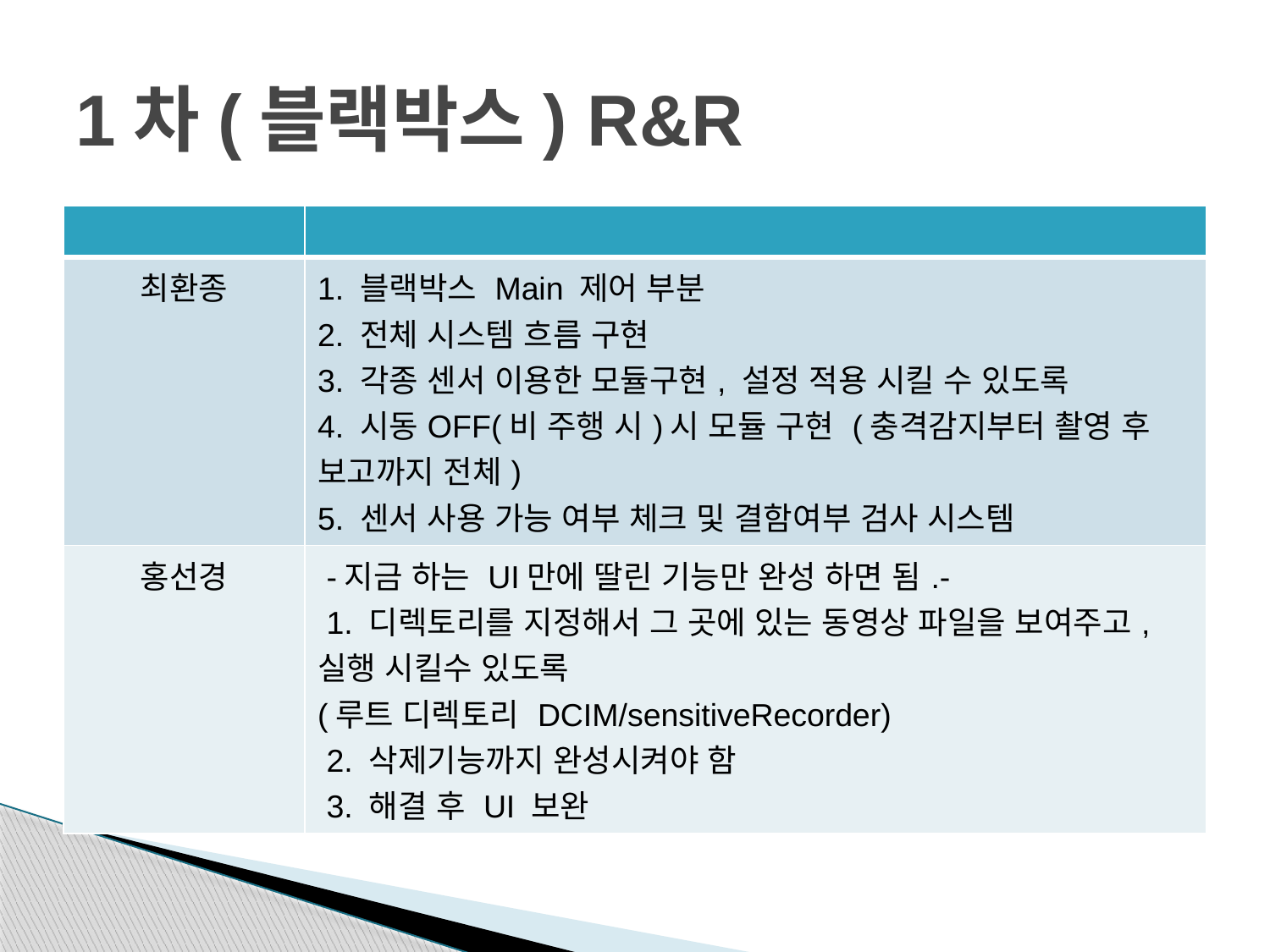

# 1차(블랙박스) R&R
|  |  |
| --- | --- |
| 최환종 | 1. 블랙박스 Main 제어 부분 2. 전체 시스템 흐름 구현 3. 각종 센서 이용한 모듈구현, 설정 적용 시킬 수 있도록 4. 시동OFF(비 주행 시)시 모듈 구현 (충격감지부터 촬영 후 보고까지 전체) 5. 센서 사용 가능 여부 체크 및 결함여부 검사 시스템 |
| 홍선경 | -지금 하는 UI만에 딸린 기능만 완성 하면 됨.- 1. 디렉토리를 지정해서 그 곳에 있는 동영상 파일을 보여주고, 실행 시킬수 있도록 (루트 디렉토리 DCIM/sensitiveRecorder) 2. 삭제기능까지 완성시켜야 함 3. 해결 후 UI 보완 |